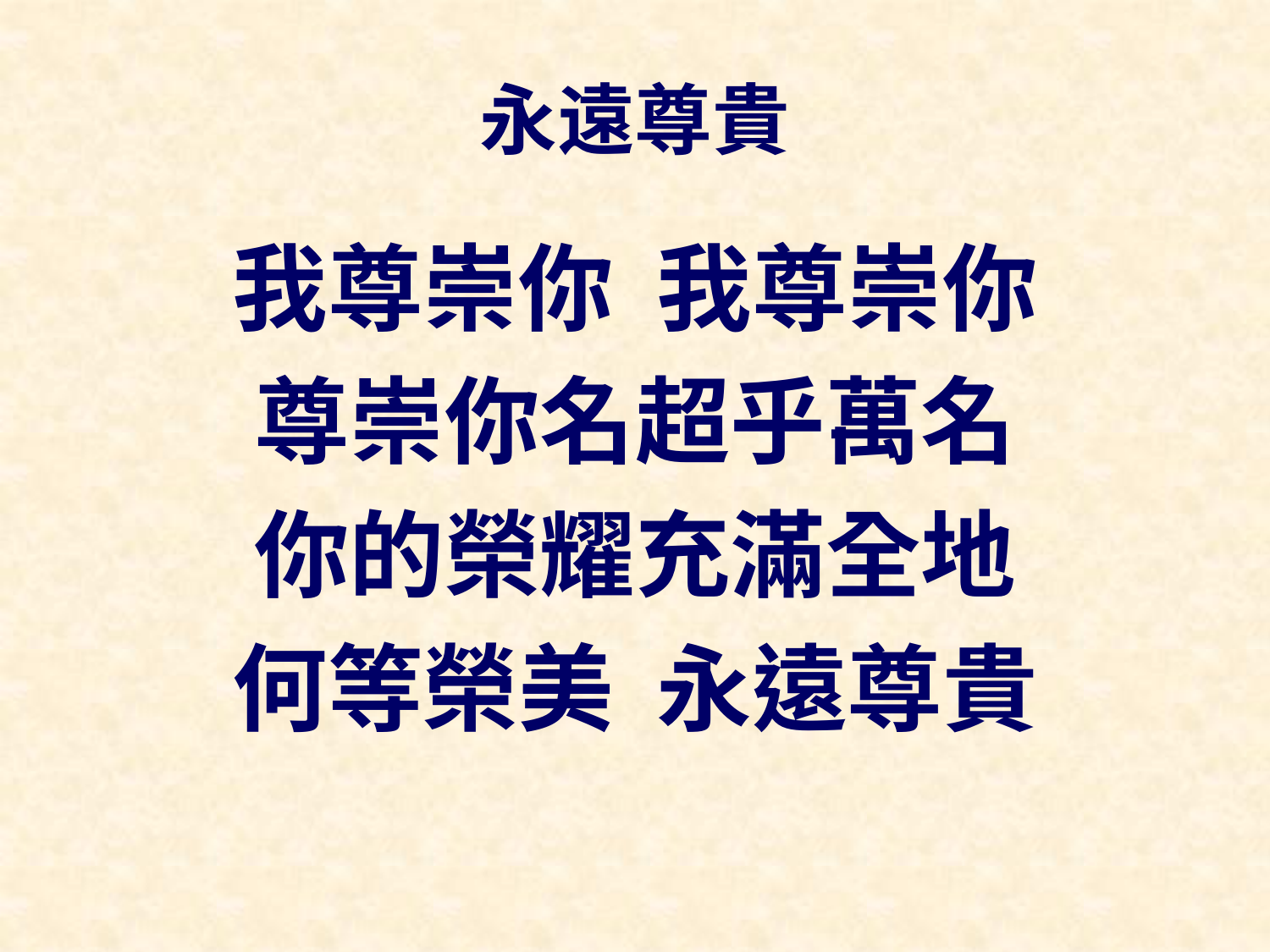

# 永遠尊貴
我尊崇你  我尊崇你
尊崇你名超乎萬名
你的榮耀充滿全地
何等榮美  永遠尊貴